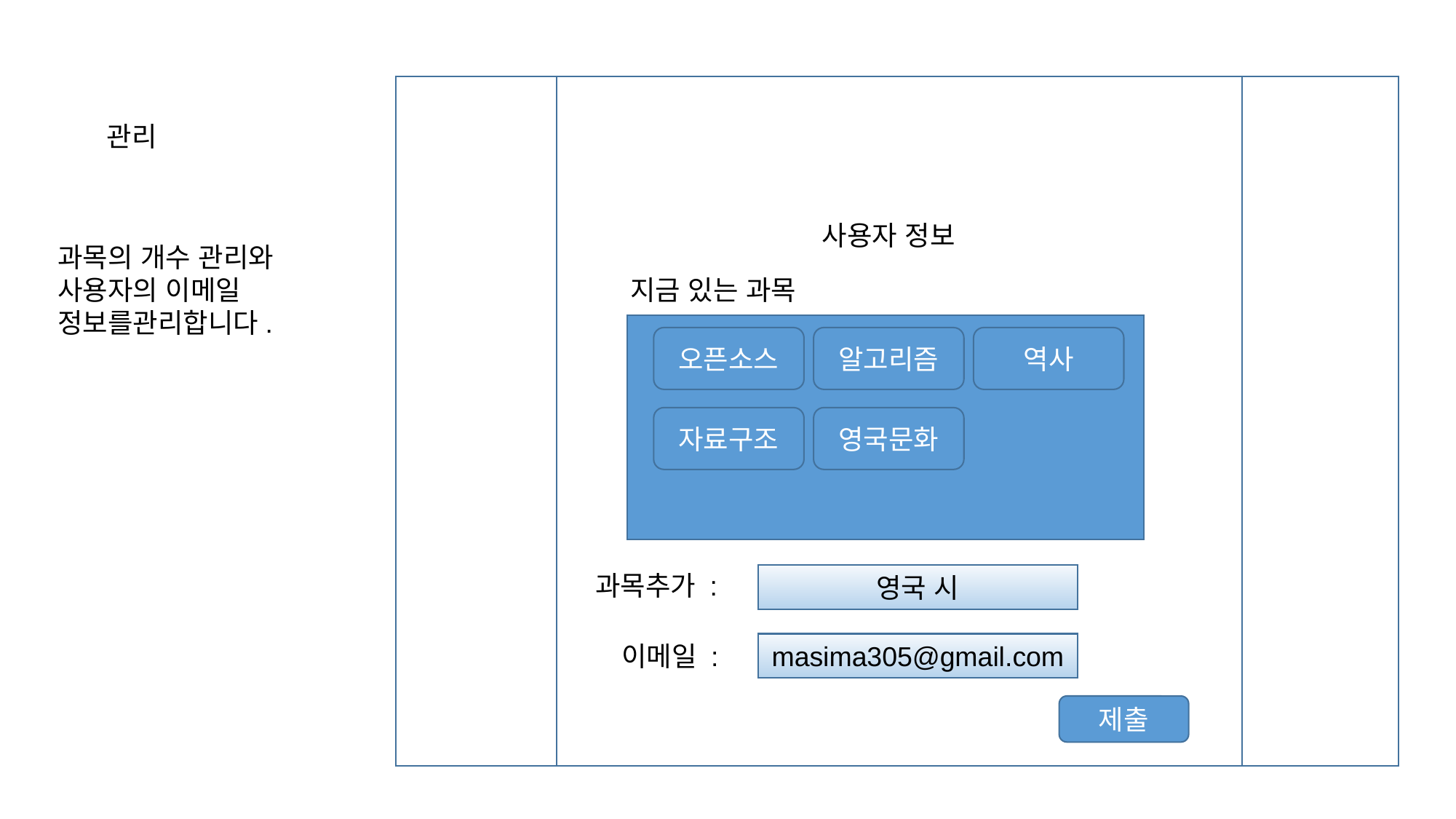

사용자 정보
과목추가 :
영국 시
이메일 :
masima305@gmail.com
지금 있는 과목

알고리즘
오픈소스
역사
자료구조
영국문화
제출
관리
과목의 개수 관리와
사용자의 이메일 정보를관리합니다.